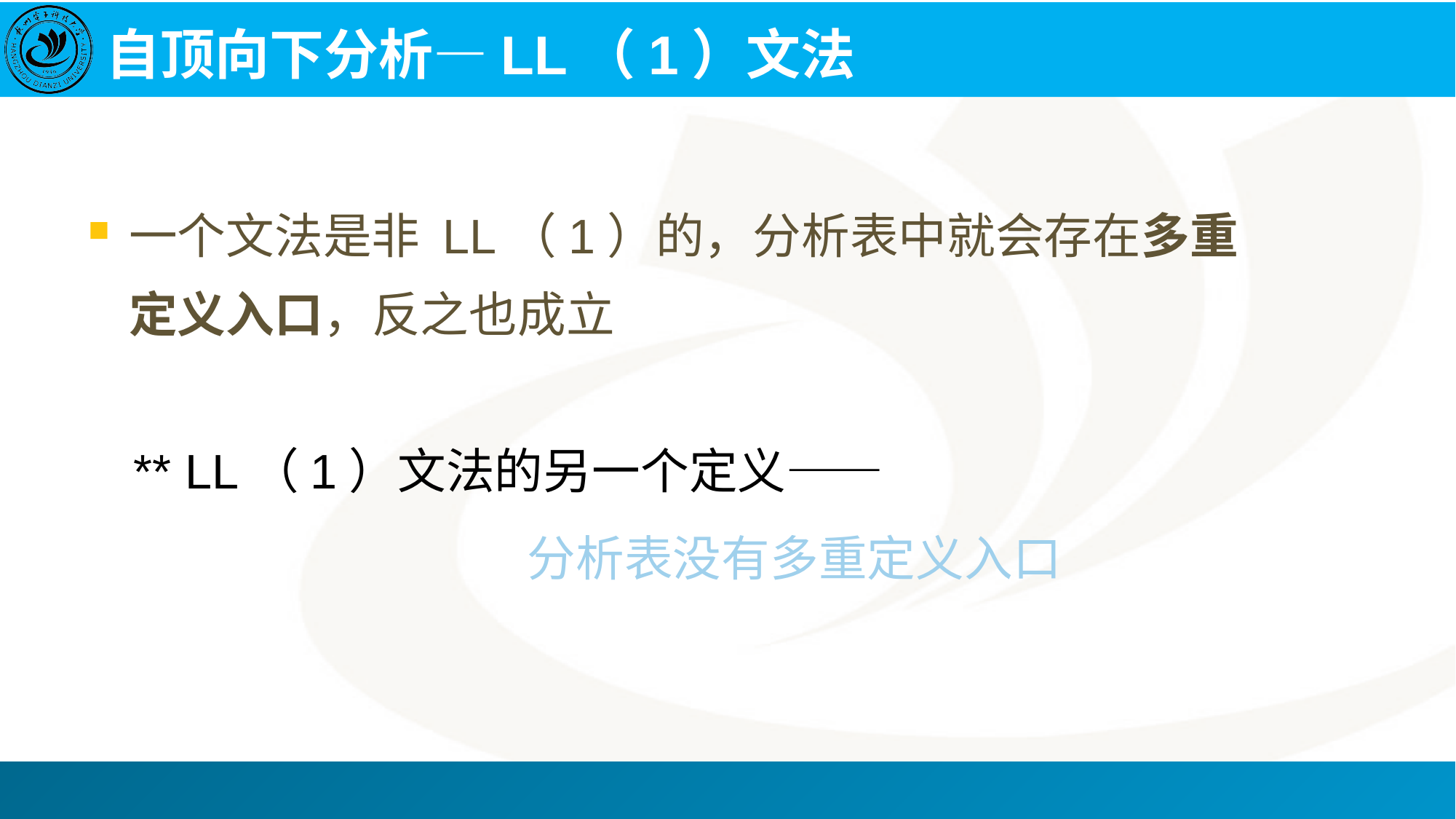

# 自顶向下分析—LL（1）文法
一个文法是非 LL（1）的，分析表中就会存在多重定义入口，反之也成立
** LL（1）文法的另一个定义——
                                   分析表没有多重定义入口
75